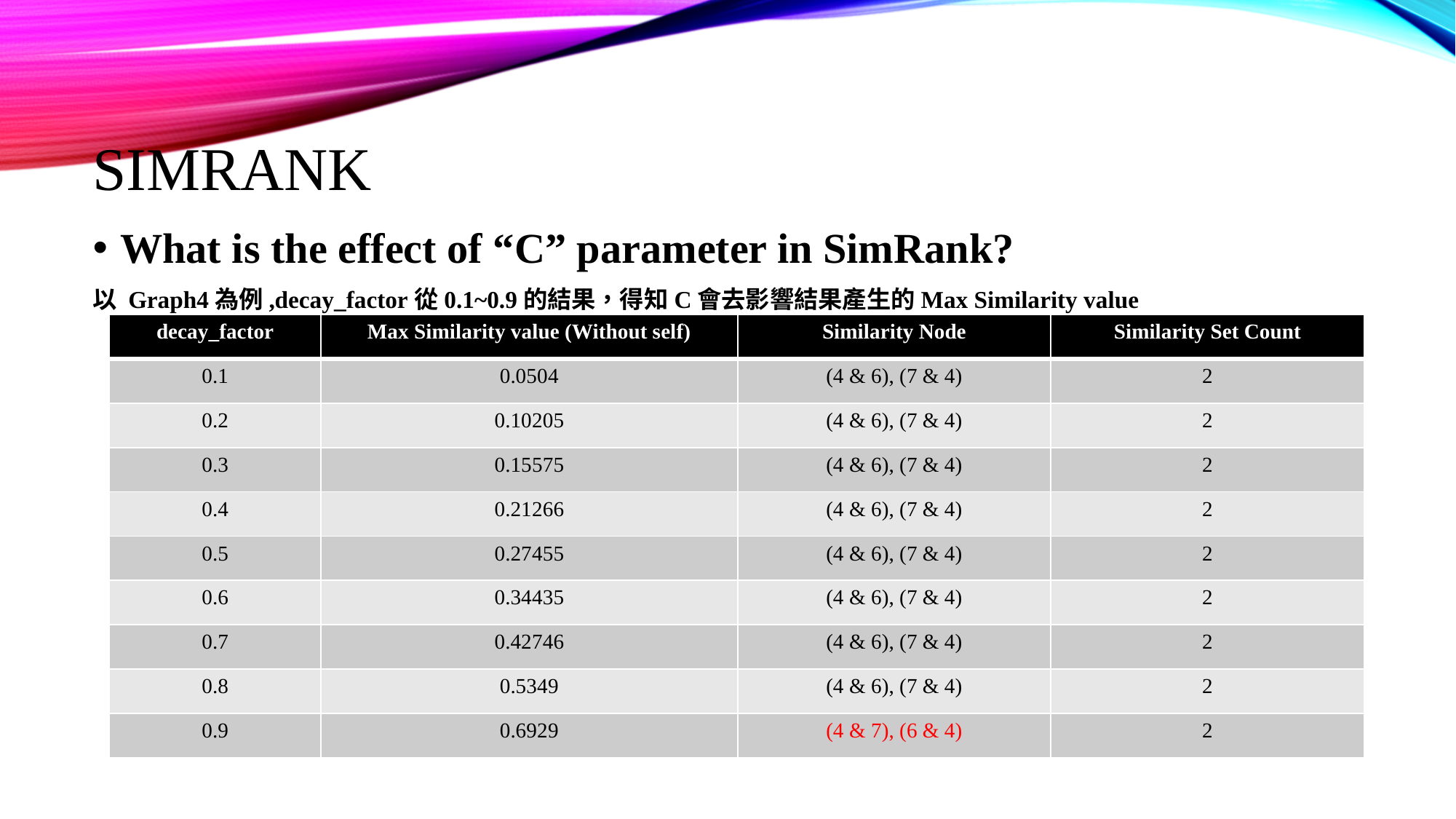

# SimRank
What is the effect of “C” parameter in SimRank?
以 Graph4為例,decay_factor從0.1~0.9的結果，得知C會去影響結果產生的Max Similarity value
| decay\_factor | Max Similarity value (Without self) | Similarity Node | Similarity Set Count |
| --- | --- | --- | --- |
| 0.1 | 0.0504 | (4 & 6), (7 & 4) | 2 |
| 0.2 | 0.10205 | (4 & 6), (7 & 4) | 2 |
| 0.3 | 0.15575 | (4 & 6), (7 & 4) | 2 |
| 0.4 | 0.21266 | (4 & 6), (7 & 4) | 2 |
| 0.5 | 0.27455 | (4 & 6), (7 & 4) | 2 |
| 0.6 | 0.34435 | (4 & 6), (7 & 4) | 2 |
| 0.7 | 0.42746 | (4 & 6), (7 & 4) | 2 |
| 0.8 | 0.5349 | (4 & 6), (7 & 4) | 2 |
| 0.9 | 0.6929 | (4 & 7), (6 & 4) | 2 |